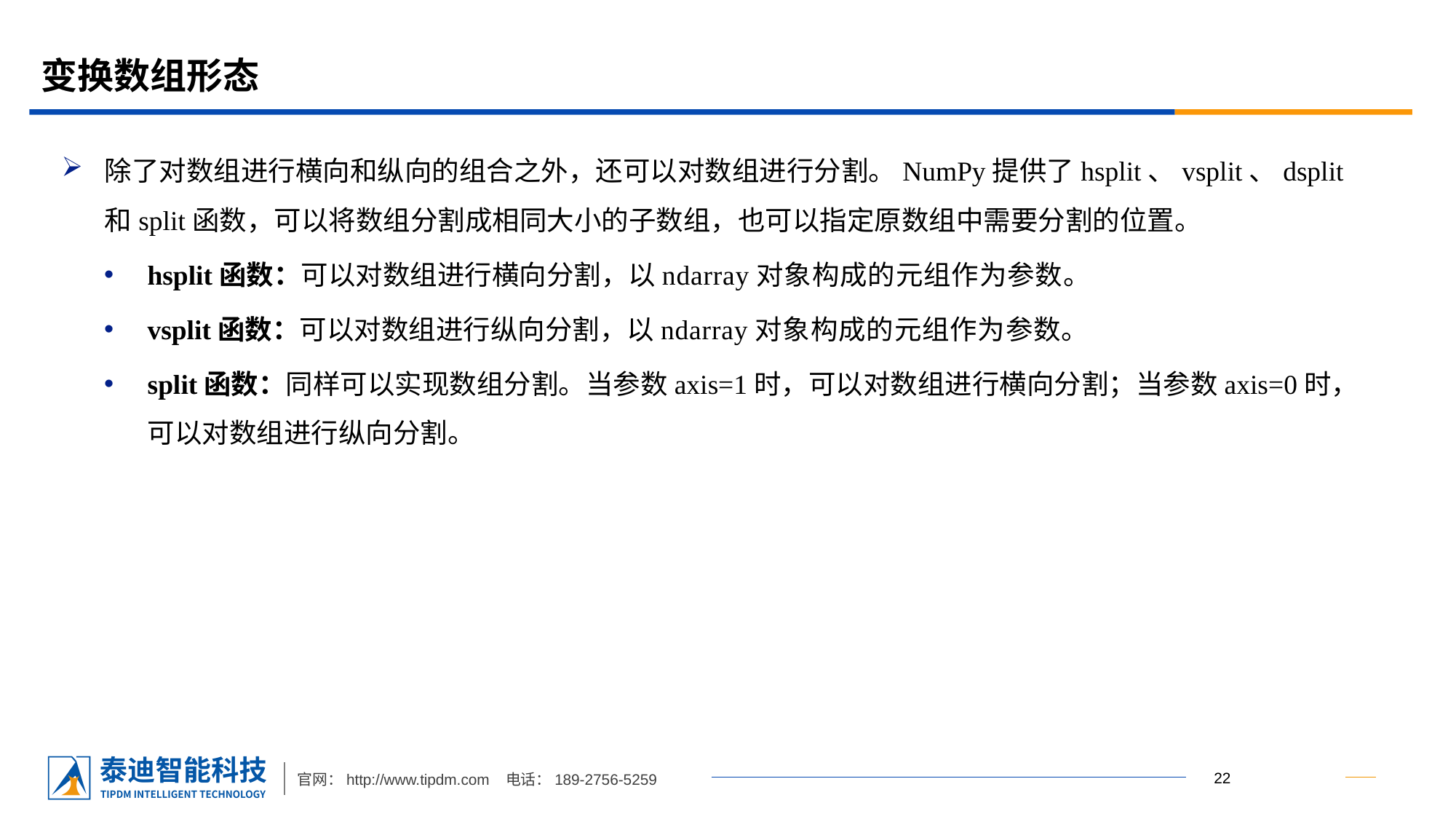

# 变换数组形态
除了对数组进行横向和纵向的组合之外，还可以对数组进行分割。NumPy提供了hsplit、vsplit、dsplit和split函数，可以将数组分割成相同大小的子数组，也可以指定原数组中需要分割的位置。
hsplit函数：可以对数组进行横向分割，以ndarray对象构成的元组作为参数。
vsplit函数：可以对数组进行纵向分割，以ndarray对象构成的元组作为参数。
split函数：同样可以实现数组分割。当参数axis=1时，可以对数组进行横向分割；当参数axis=0时，可以对数组进行纵向分割。